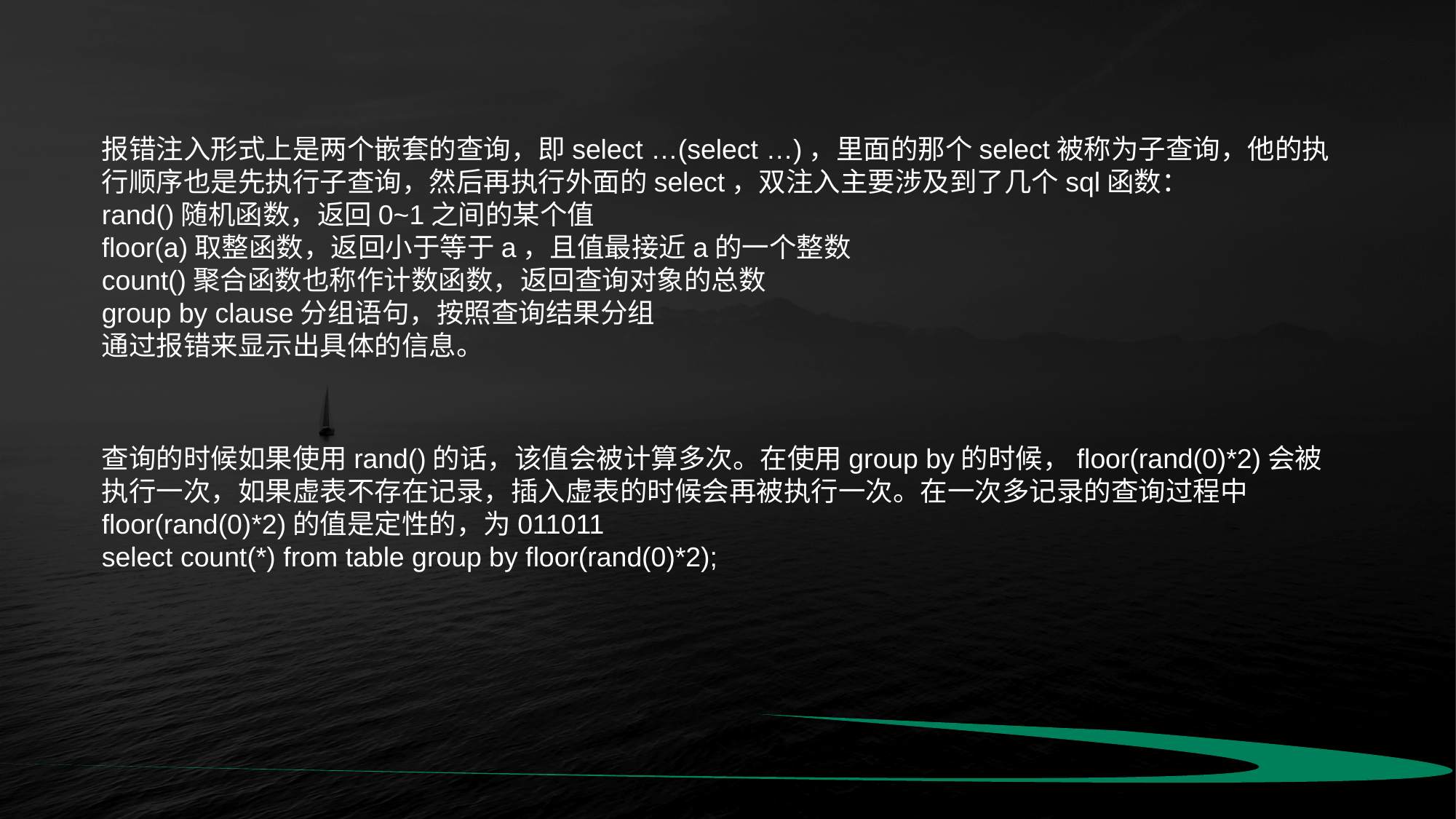

报错注入形式上是两个嵌套的查询，即select …(select …)，里面的那个select被称为子查询，他的执行顺序也是先执行子查询，然后再执行外面的select，双注入主要涉及到了几个sql函数：
rand()随机函数，返回0~1之间的某个值
floor(a)取整函数，返回小于等于a，且值最接近a的一个整数
count()聚合函数也称作计数函数，返回查询对象的总数
group by clause分组语句，按照查询结果分组
通过报错来显示出具体的信息。
查询的时候如果使用rand()的话，该值会被计算多次。在使用group by的时候，floor(rand(0)*2)会被执行一次，如果虚表不存在记录，插入虚表的时候会再被执行一次。在一次多记录的查询过程中floor(rand(0)*2)的值是定性的，为011011
select count(*) from table group by floor(rand(0)*2);